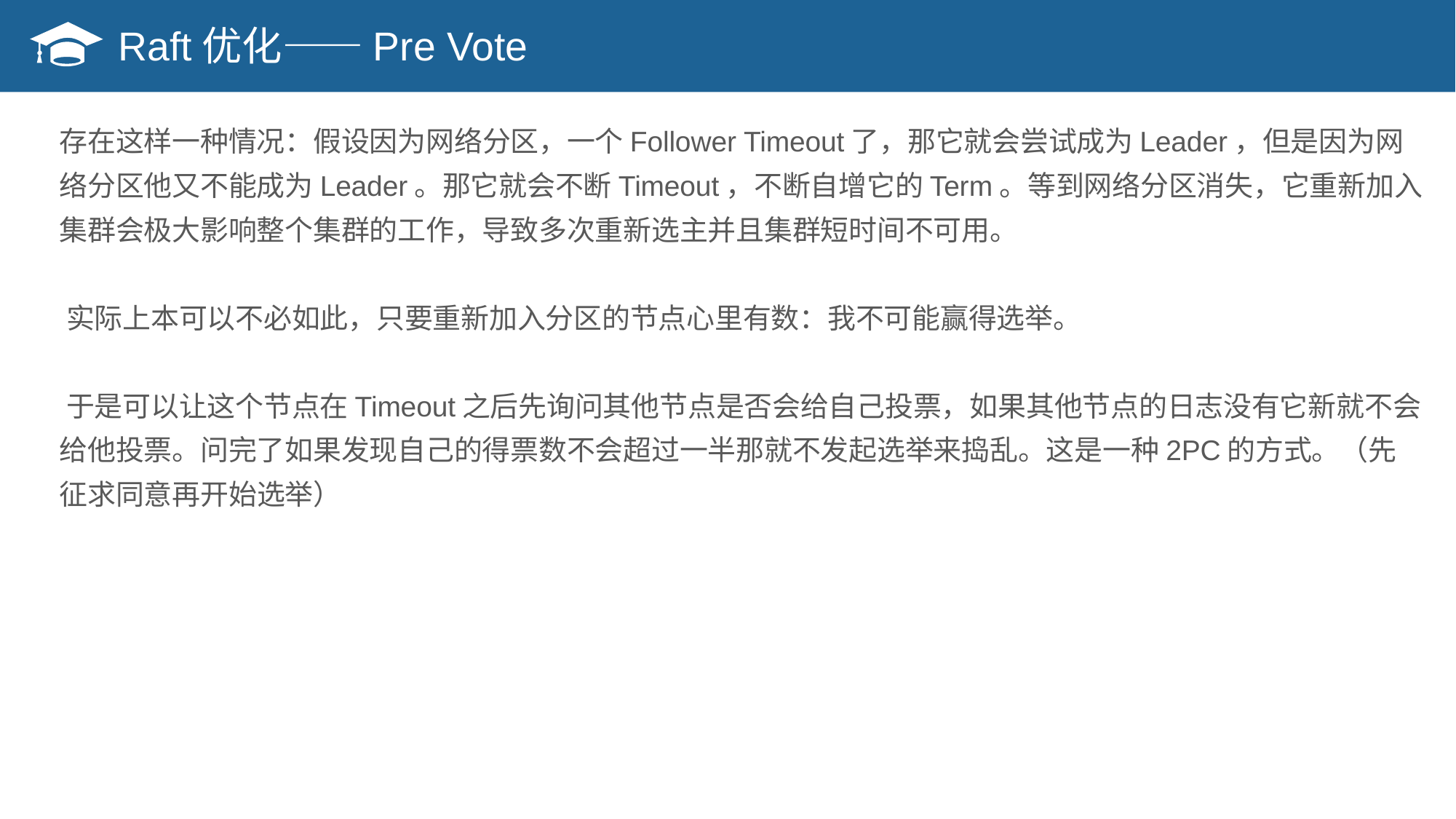

Raft优化——Pre Vote

存在这样一种情况：假设因为网络分区，一个Follower Timeout了，那它就会尝试成为Leader，但是因为网络分区他又不能成为Leader。那它就会不断Timeout，不断自增它的Term。等到网络分区消失，它重新加入集群会极大影响整个集群的工作，导致多次重新选主并且集群短时间不可用。

​实际上本可以不必如此，只要重新加入分区的节点心里有数：我不可能赢得选举。

​于是可以让这个节点在Timeout之后先询问其他节点是否会给自己投票，如果其他节点的日志没有它新就不会给他投票。问完了如果发现自己的得票数不会超过一半那就不发起选举来捣乱。这是一种2PC的方式。（先征求同意再开始选举）